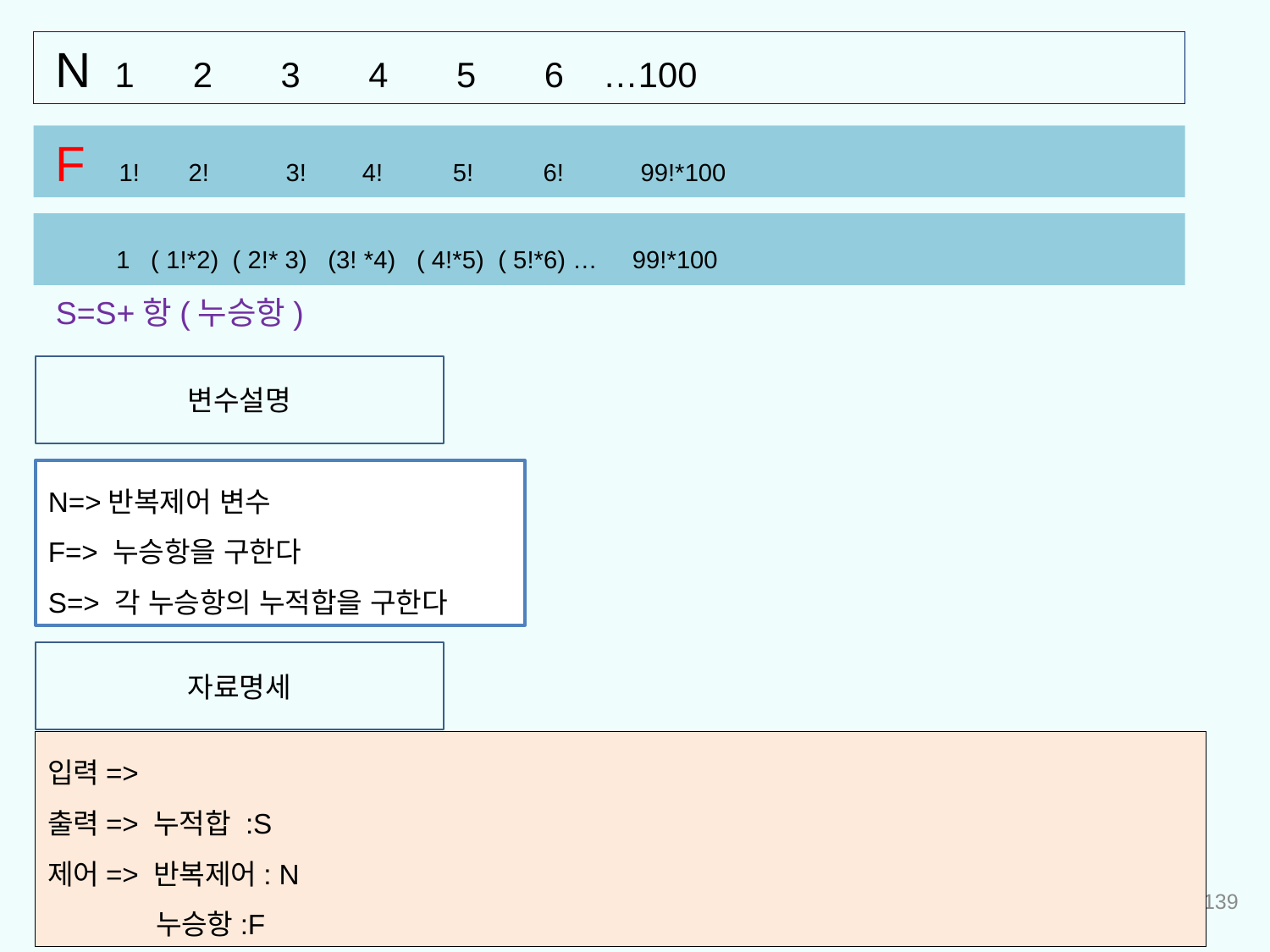

N  1      2       3       4       5       6    …100
 F   1!       2!           3!        4!          5!          6!           99!*100
      1   ( 1!*2)  ( 2!* 3)   (3! *4)   ( 4!*5)  ( 5!*6) …     99!*100
 S=S+항(누승항)
변수설명
N=>반복제어 변수
F=> 누승항을 구한다
S=> 각 누승항의 누적합을 구한다
자료명세
입력=>
출력=> 누적합 :S
제어=> 반복제어: N
             누승항:F
139